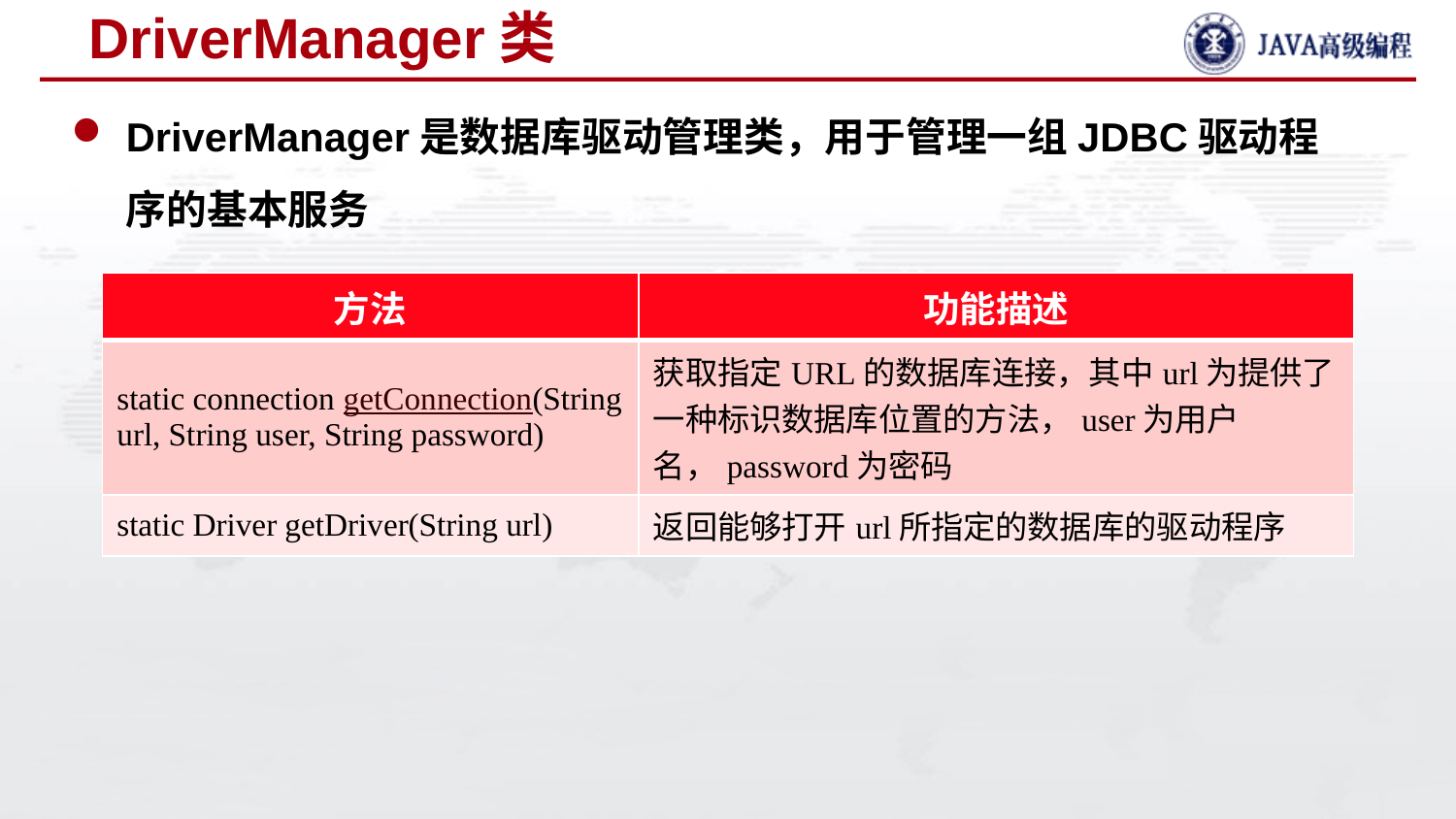

# DriverManager类
DriverManager是数据库驱动管理类，用于管理一组JDBC驱动程序的基本服务

| 方法 | 功能描述 |
| --- | --- |
| static connection getConnection(String url, String user, String password) | 获取指定URL的数据库连接，其中url为提供了一种标识数据库位置的方法，user为用户名，password为密码 |
| static Driver getDriver(String url) | 返回能够打开url所指定的数据库的驱动程序 |